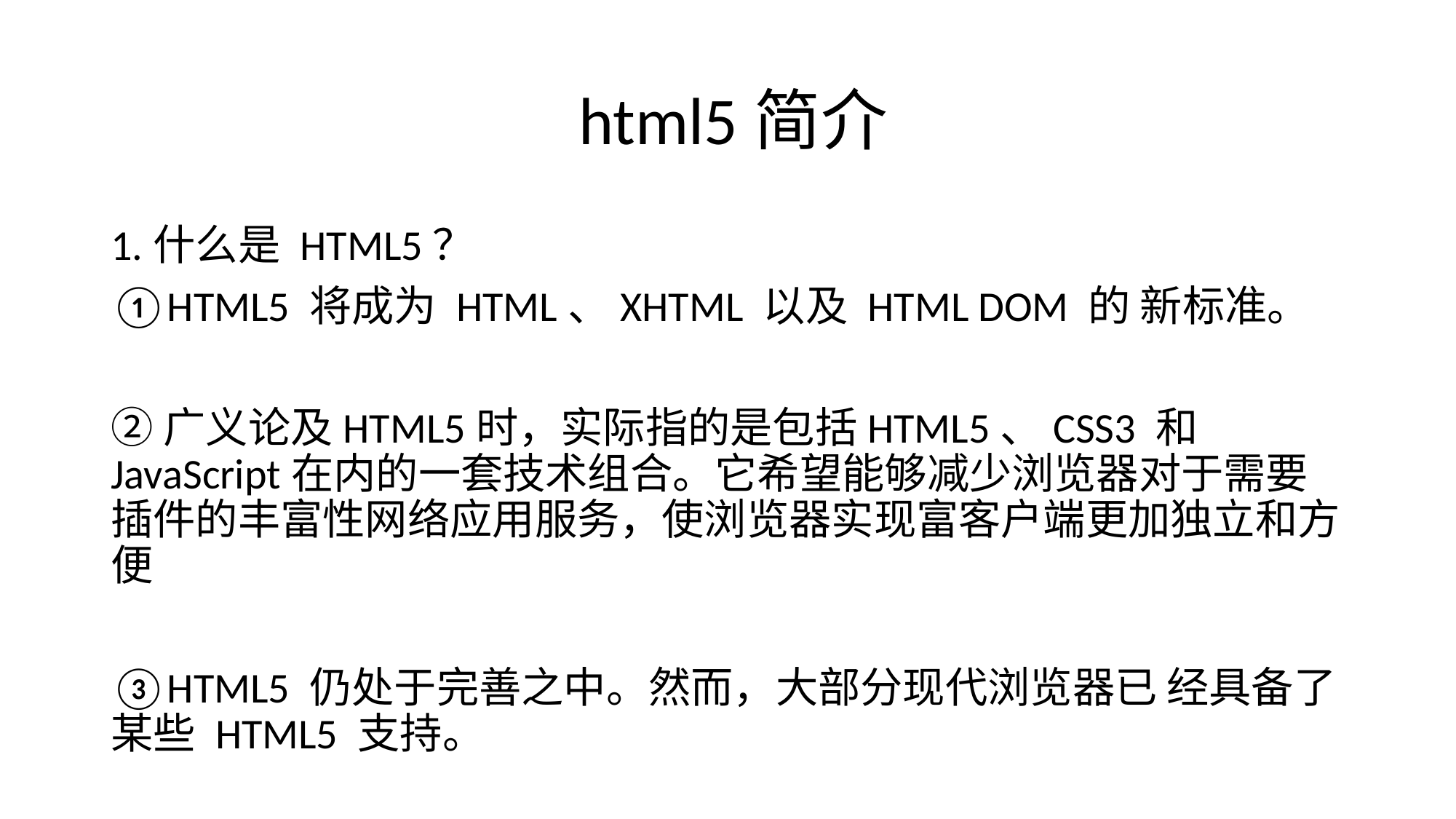

# html5简介
1.什么是 HTML5？
①HTML5 将成为 HTML、XHTML 以及 HTML DOM 的 新标准。

②广义论及HTML5时，实际指的是包括HTML5、CSS3 和JavaScript在内的一套技术组合。它希望能够减少浏览器对于需要插件的丰富性网络应用服务，使浏览器实现富客户端更加独立和方便

③HTML5 仍处于完善之中。然而，大部分现代浏览器已 经具备了某些 HTML5 支持。